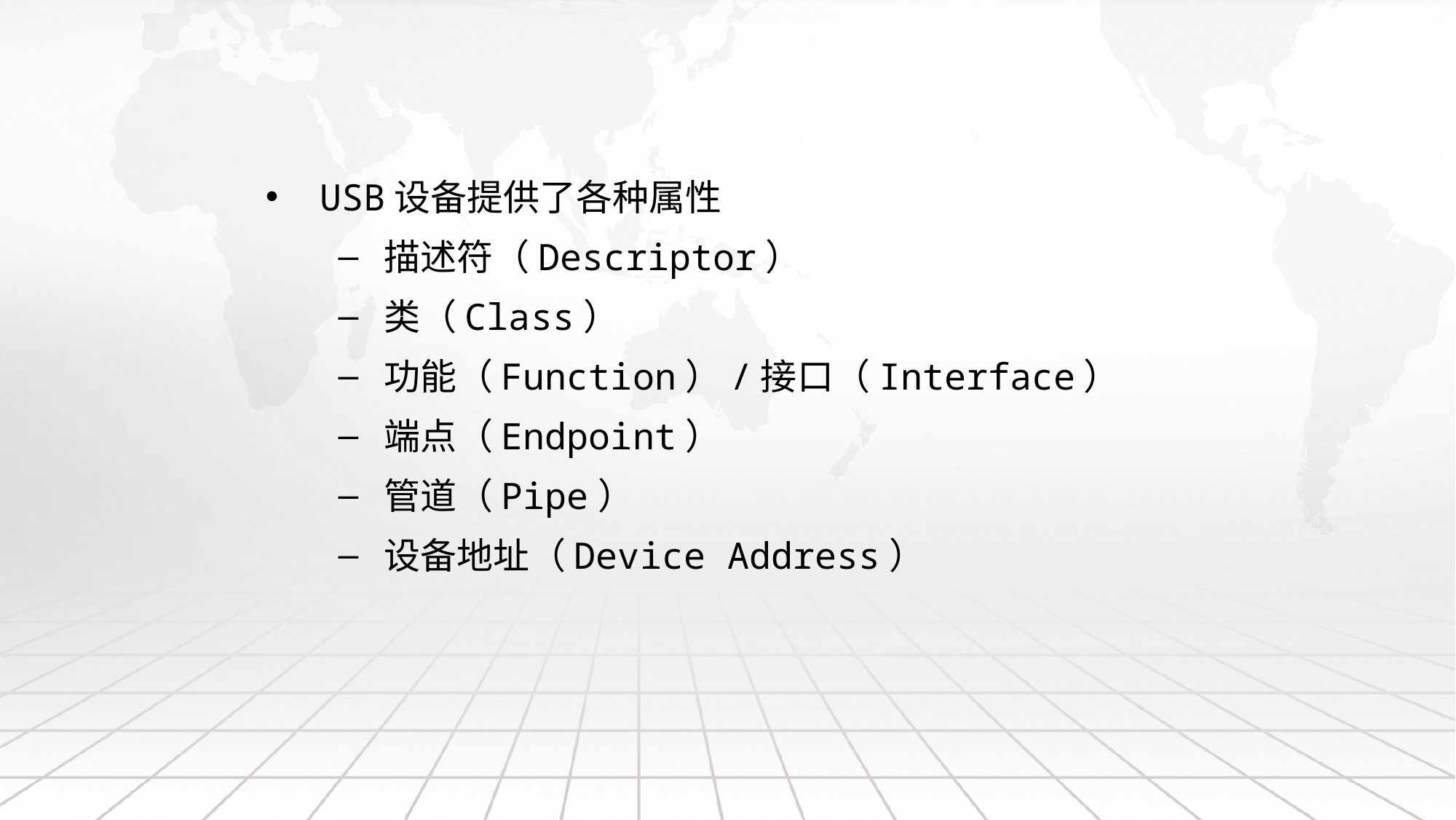

USB设备提供了各种属性
描述符（Descriptor）
类（Class）
功能（Function）/接口（Interface）
端点（Endpoint）
管道（Pipe）
设备地址（Device Address）